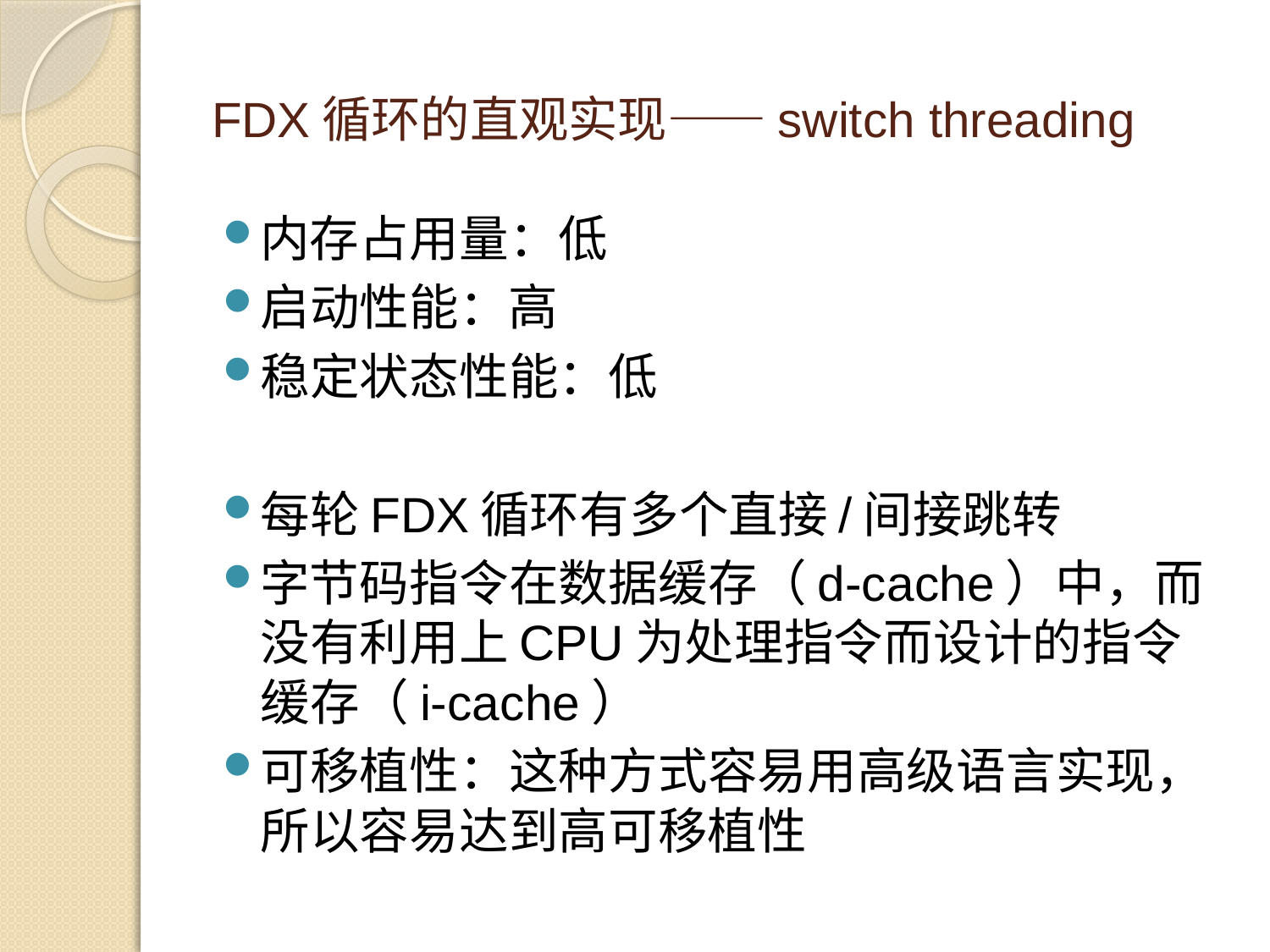

# FDX循环的直观实现——switch threading
内存占用量：低
启动性能：高
稳定状态性能：低

每轮FDX循环有多个直接/间接跳转
字节码指令在数据缓存（d-cache）中，而没有利用上CPU为处理指令而设计的指令缓存（i-cache）
可移植性：这种方式容易用高级语言实现，所以容易达到高可移植性